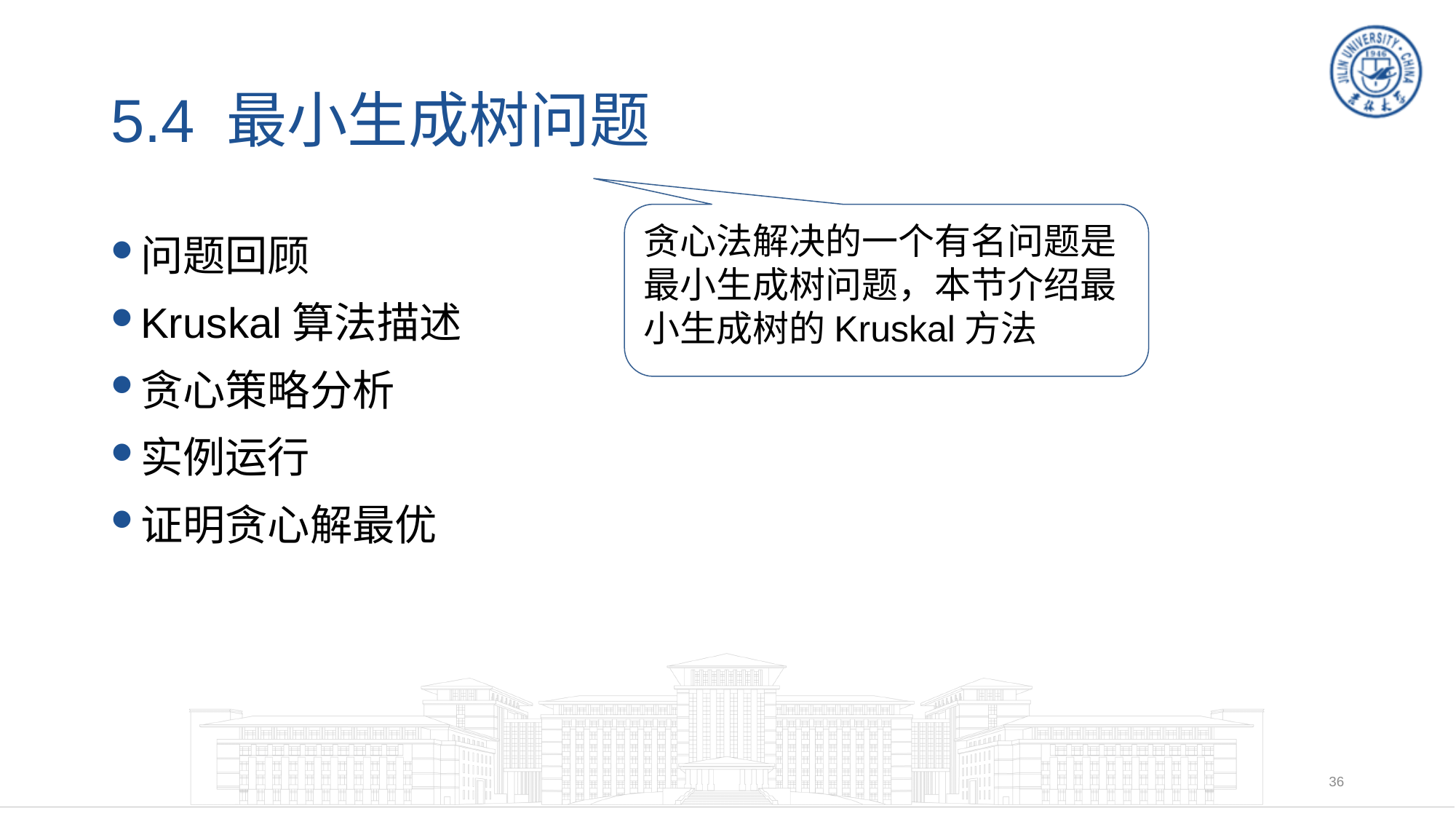

# 5.4 最小生成树问题
贪心法解决的一个有名问题是最小生成树问题，本节介绍最小生成树的Kruskal方法
问题回顾
Kruskal算法描述
贪心策略分析
实例运行
证明贪心解最优

36